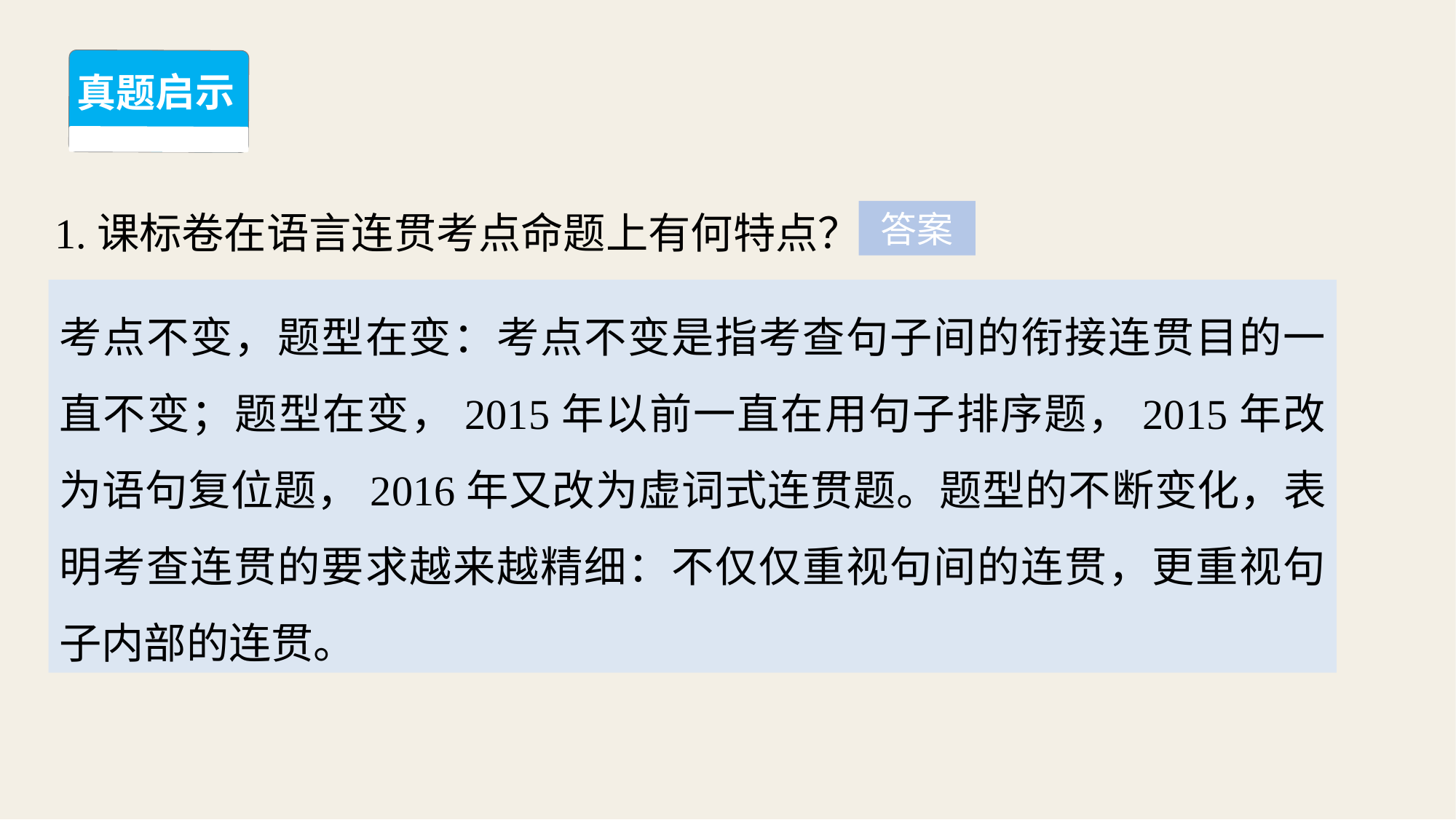

真题启示
1.课标卷在语言连贯考点命题上有何特点？
答案
考点不变，题型在变：考点不变是指考查句子间的衔接连贯目的一直不变；题型在变，2015年以前一直在用句子排序题，2015年改为语句复位题，2016年又改为虚词式连贯题。题型的不断变化，表明考查连贯的要求越来越精细：不仅仅重视句间的连贯，更重视句子内部的连贯。